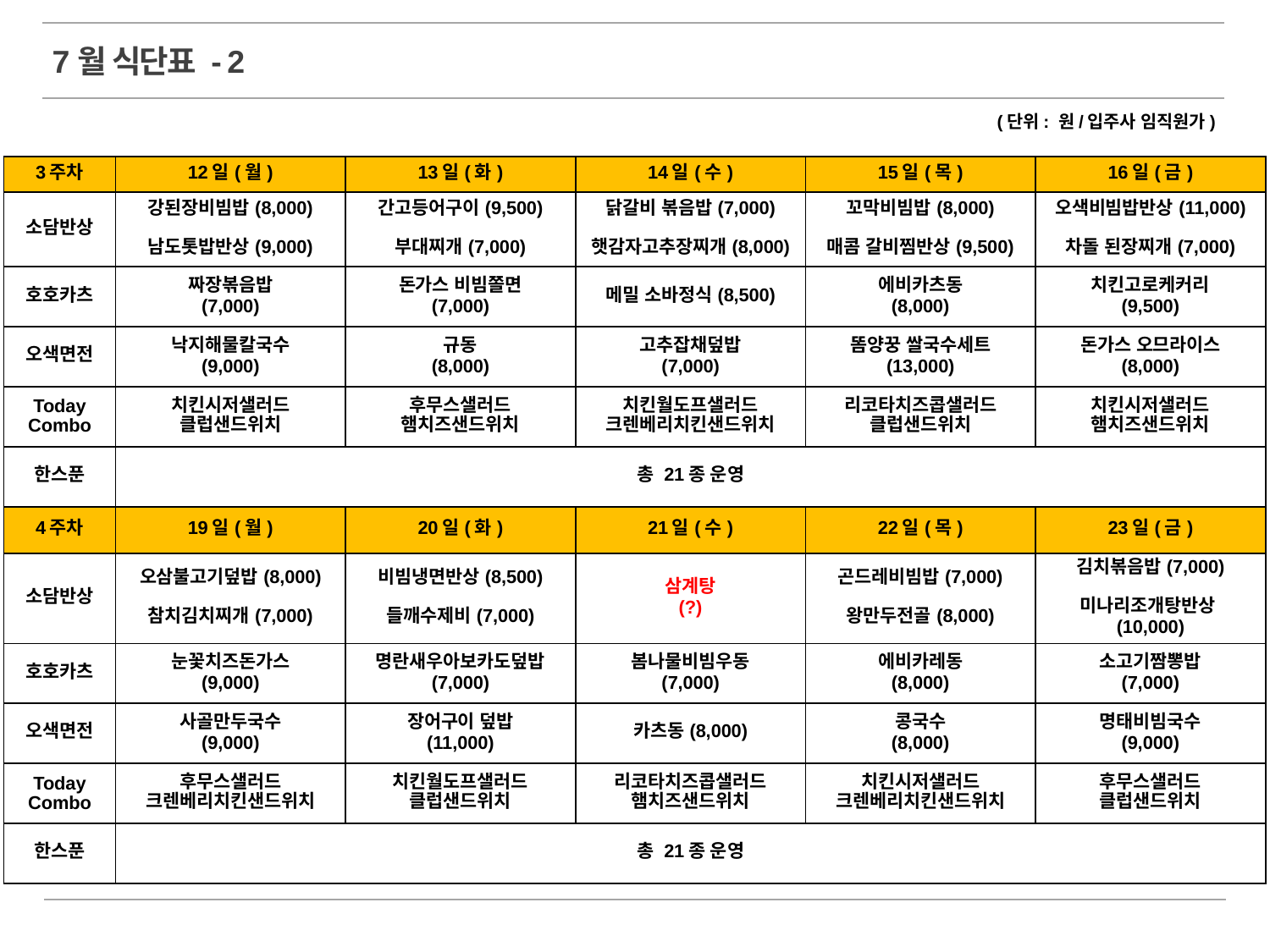

7월 식단표 - 2
(단위: 원/입주사 임직원가)
| 3주차 | 12일(월) | 13일(화) | 14일(수) | 15일(목) | 16일(금) |
| --- | --- | --- | --- | --- | --- |
| 소담반상 | 강된장비빔밥(8,000) 남도톳밥반상(9,000) | 간고등어구이(9,500) 부대찌개(7,000) | 닭갈비 볶음밥(7,000) 햇감자고추장찌개(8,000) | 꼬막비빔밥(8,000) 매콤 갈비찜반상(9,500) | 오색비빔밥반상(11,000) 차돌 된장찌개(7,000) |
| 호호카츠 | 짜장볶음밥 (7,000) | 돈가스 비빔쫄면 (7,000) | 메밀 소바정식(8,500) | 에비카츠동 (8,000) | 치킨고로케커리 (9,500) |
| 오색면전 | 낙지해물칼국수 (9,000) | 규동 (8,000) | 고추잡채덮밥 (7,000) | 똠양꿍 쌀국수세트 (13,000) | 돈가스 오므라이스 (8,000) |
| Today Combo | 치킨시저샐러드 클럽샌드위치 | 후무스샐러드 햄치즈샌드위치 | 치킨월도프샐러드 크렌베리치킨샌드위치 | 리코타치즈콥샐러드 클럽샌드위치 | 치킨시저샐러드 햄치즈샌드위치 |
| 한스푼 | 총 21종 운영 |  |  |  |  |
| 4주차 | 19일(월) | 20일(화) | 21일(수) | 22일(목) | 23일(금) |
| 소담반상 | 오삼불고기덮밥(8,000) 참치김치찌개(7,000) | 비빔냉면반상(8,500) 들깨수제비(7,000) | 삼계탕 (?) | 곤드레비빔밥(7,000) 왕만두전골(8,000) | 김치볶음밥(7,000) 미나리조개탕반상(10,000) |
| 호호카츠 | 눈꽃치즈돈가스 (9,000) | 명란새우아보카도덮밥 (7,000) | 봄나물비빔우동 (7,000) | 에비카레동 (8,000) | 소고기짬뽕밥 (7,000) |
| 오색면전 | 사골만두국수 (9,000) | 장어구이 덮밥 (11,000) | 카츠동(8,000) | 콩국수 (8,000) | 명태비빔국수 (9,000) |
| Today Combo | 후무스샐러드 크렌베리치킨샌드위치 | 치킨월도프샐러드 클럽샌드위치 | 리코타치즈콥샐러드 햄치즈샌드위치 | 치킨시저샐러드 크렌베리치킨샌드위치 | 후무스샐러드 클럽샌드위치 |
| 한스푼 | 총 21종 운영 |  |  |  |  |